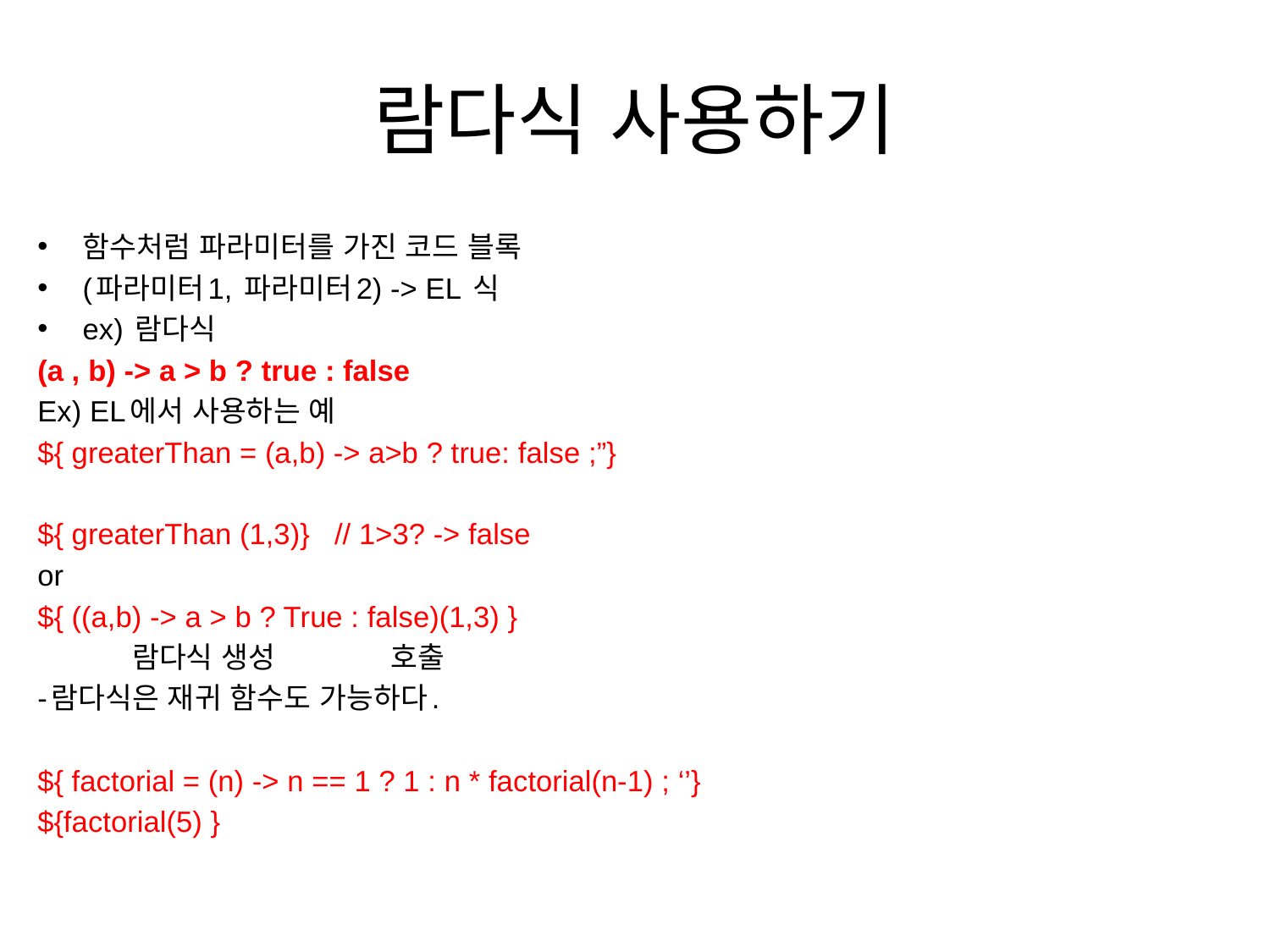

# 람다식 사용하기
함수처럼 파라미터를 가진 코드 블록
(파라미터1, 파라미터2) -> EL 식
ex) 람다식
(a , b) -> a > b ? true : false
Ex) EL에서 사용하는 예
${ greaterThan = (a,b) -> a>b ? true: false ;”}

${ greaterThan (1,3)}   // 1>3? -> false
or
${ ((a,b) -> a > b ? True : false)(1,3) }
           람다식 생성              호출
-람다식은 재귀 함수도 가능하다.

${ factorial = (n) -> n == 1 ? 1 : n * factorial(n-1) ; ‘’}
${factorial(5) }